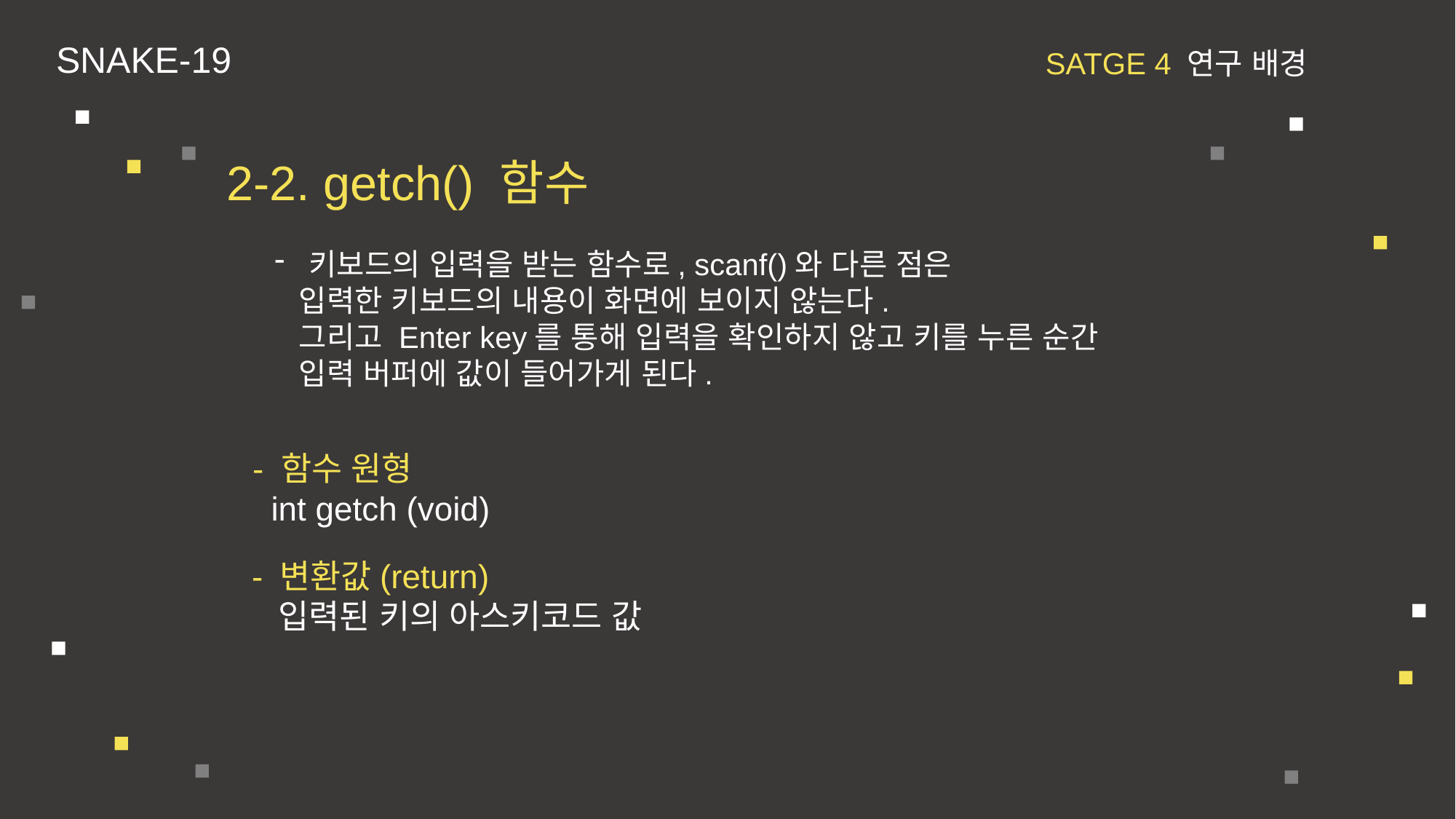

SNAKE-19
SATGE 4 연구 배경

2-2. getch() 함수

키보드의 입력을 받는 함수로, scanf()와 다른 점은
  입력한 키보드의 내용이 화면에 보이지 않는다.
  그리고 Enter key를 통해 입력을 확인하지 않고 키를 누른 순간
  입력 버퍼에 값이 들어가게 된다.

- 함수 원형
  int getch (void)
- 변환값(return)
  입력된 키의 아스키코드 값